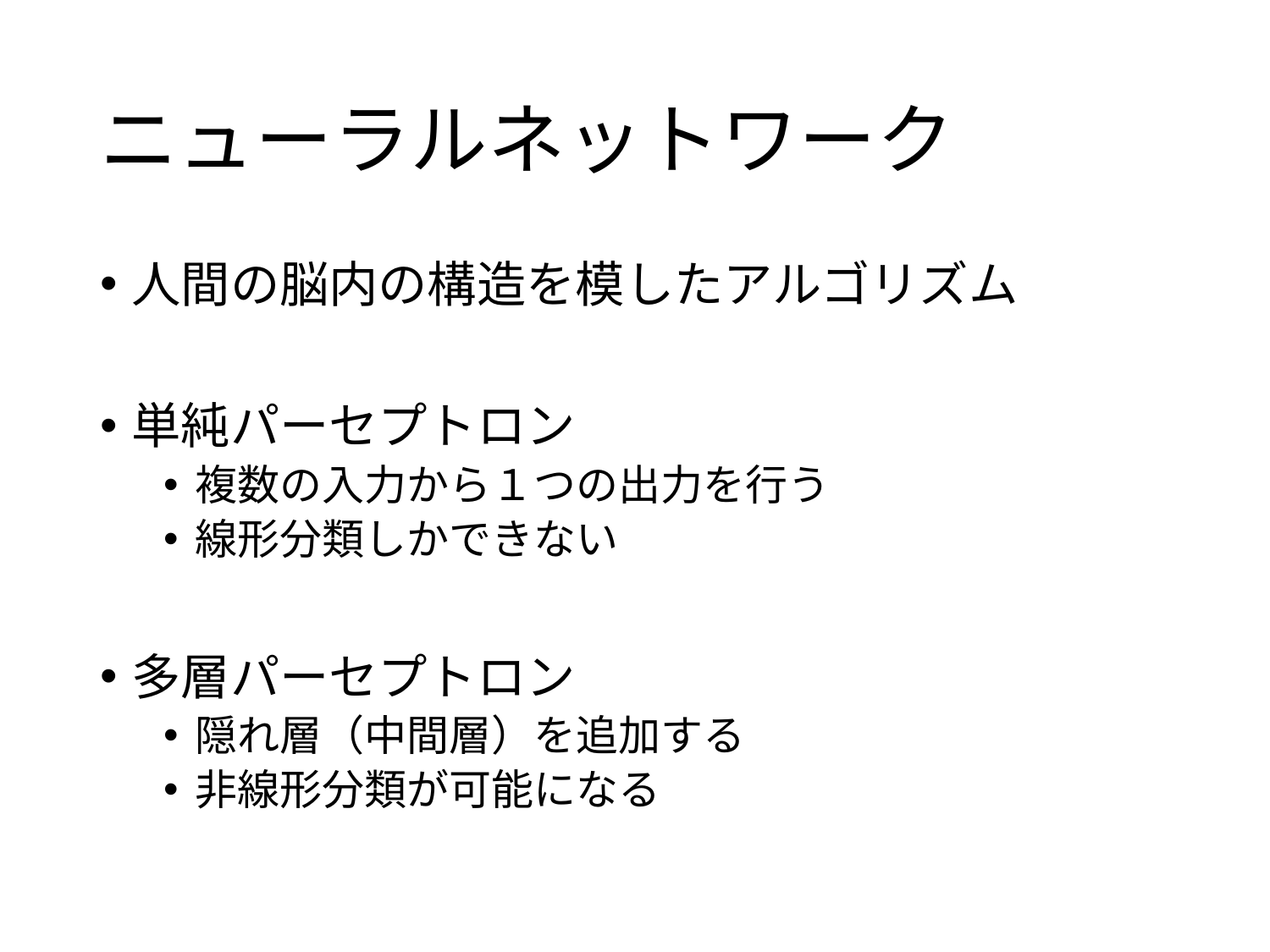

# ニューラルネットワーク
人間の脳内の構造を模したアルゴリズム

単純パーセプトロン
複数の入力から１つの出力を行う
線形分類しかできない

多層パーセプトロン
隠れ層（中間層）を追加する
非線形分類が可能になる